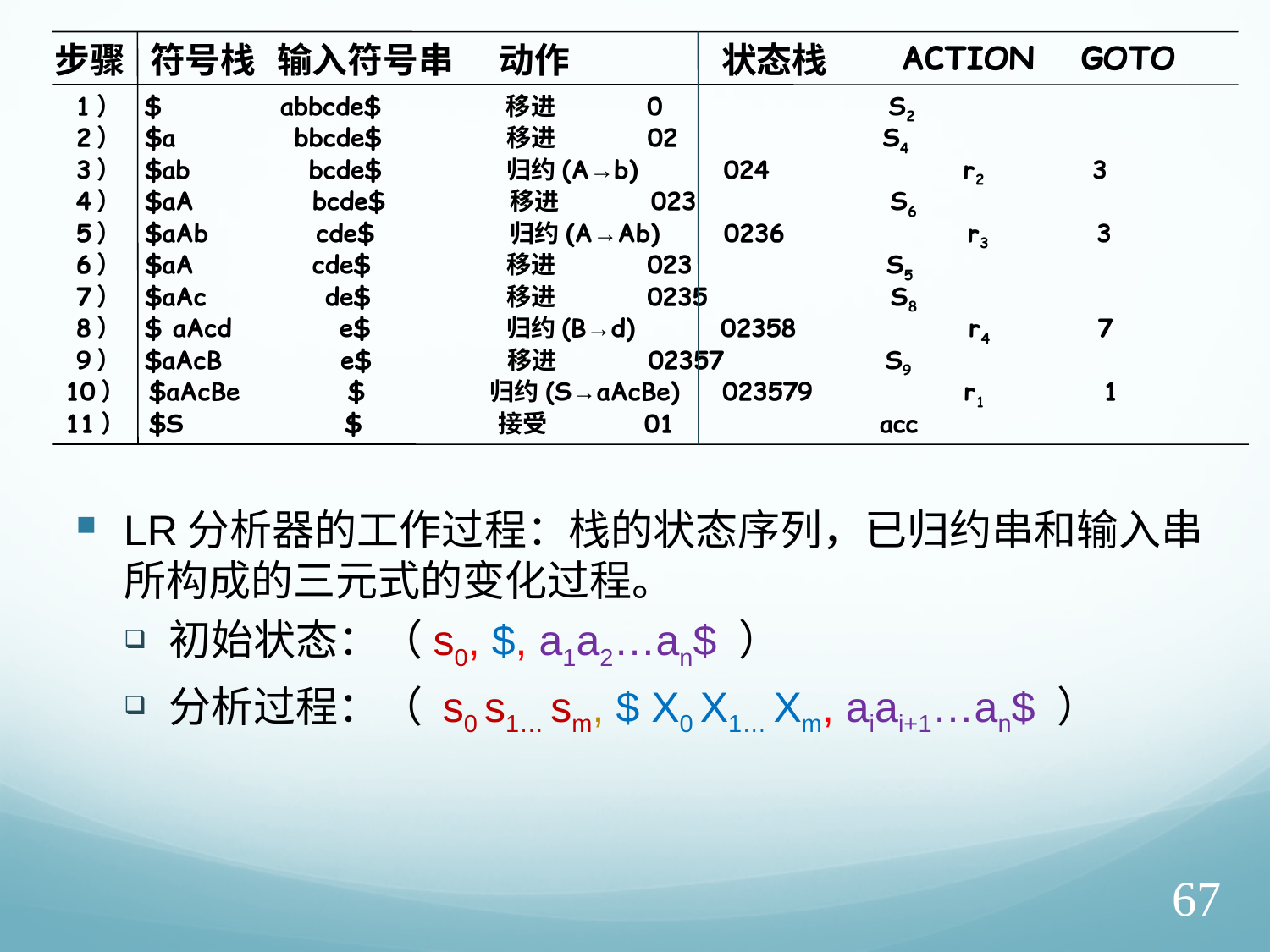

步骤

符号栈

输入符号串
动作

状态栈
ACTION
GOTO
 1）   $           abbcde$           移进               0                     S2

 2）   $a           bbcde$           移进               02                   S4
 3）   $ab           bcde$           归约(A→b)        024                  r2          3
 4）   $aA           bcde$           移进               023                  S6
 5）   $aAb          cde$            归约(A→Ab)      0236                 r3          3
 6）   $aA           cde$            移进               023                  S5
 7）   $aAc           de$            移进               0235                 S8
 8）   $ aAcd          e$            归约(B→d)        02358                r4          7
 9）   $aAcB           e$            移进               02357               S9
10）   $aAcBe          $           归约(S→aAcBe)    023579              r1           1
11）   $S               $            接受                01                   acc

LR分析器的工作过程：栈的状态序列，已归约串和输入串所构成的三元式的变化过程。
初始状态：（s0, $, a1a2…an$ ）
分析过程：（ s0 s1… sm, $ X0 X1… Xm, aiai+1…an$ ）

67